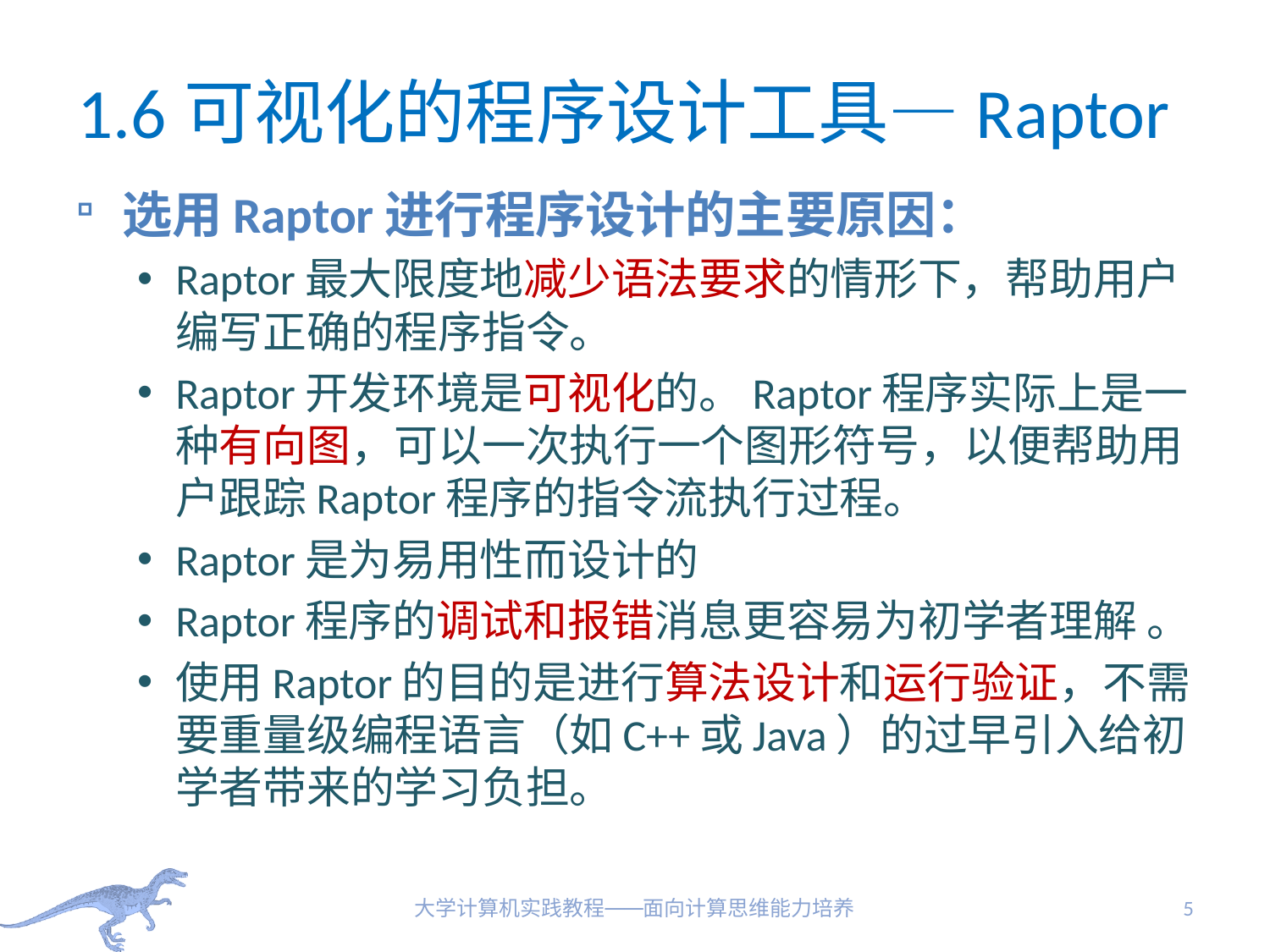

# 1.6可视化的程序设计工具—Raptor
选用Raptor进行程序设计的主要原因：
Raptor最大限度地减少语法要求的情形下，帮助用户编写正确的程序指令。
Raptor开发环境是可视化的。Raptor程序实际上是一种有向图，可以一次执行一个图形符号，以便帮助用户跟踪Raptor程序的指令流执行过程。
Raptor是为易用性而设计的
Raptor程序的调试和报错消息更容易为初学者理解 。
使用Raptor的目的是进行算法设计和运行验证，不需要重量级编程语言（如C++或Java）的过早引入给初学者带来的学习负担。
大学计算机实践教程——面向计算思维能力培养
5